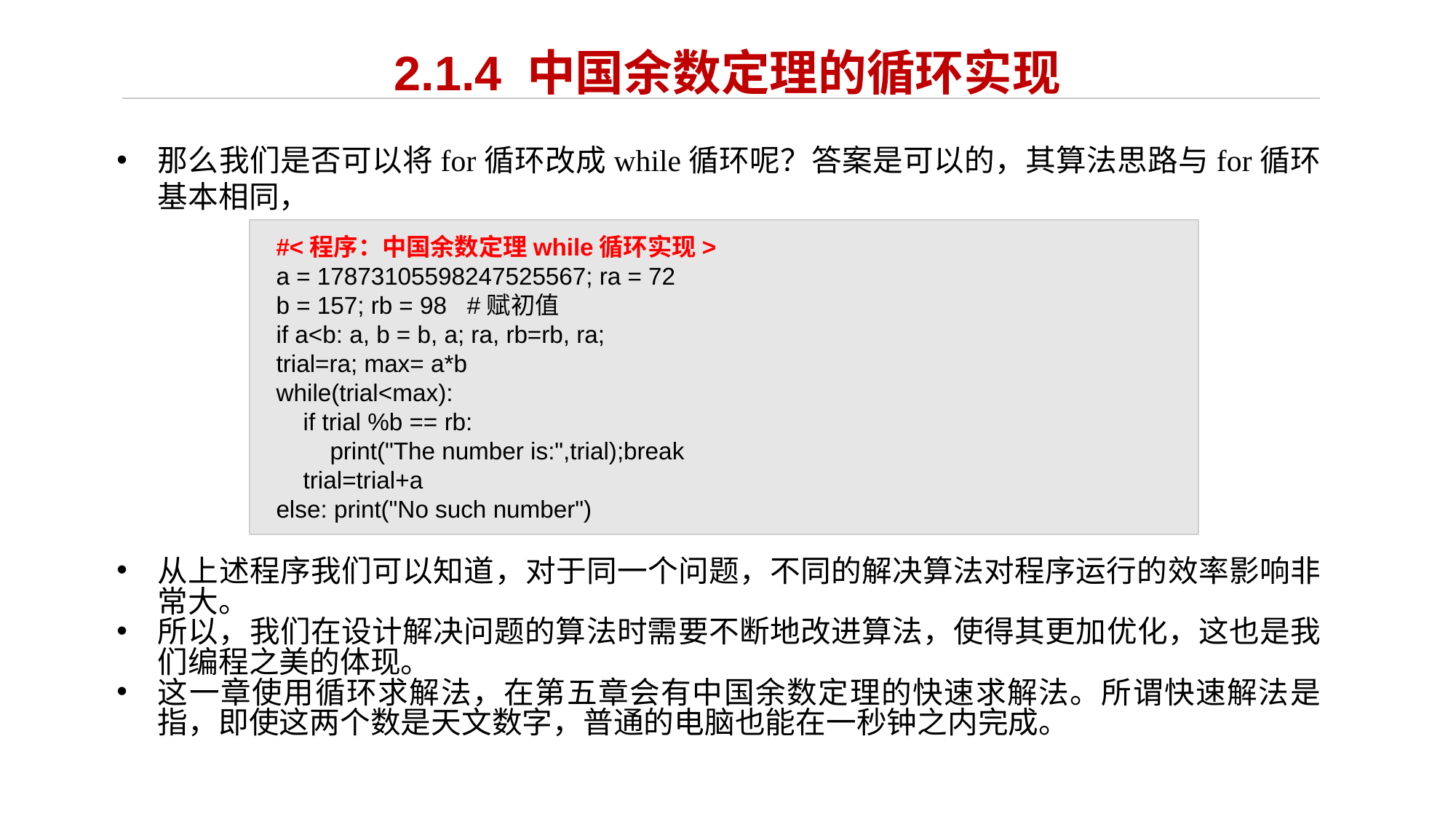

# 2.1.4 中国余数定理的循环实现
那么我们是否可以将for循环改成while循环呢？答案是可以的，其算法思路与for循环基本相同，
#<程序：中国余数定理while循环实现>
a = 17873105598247525567; ra = 72
b = 157; rb = 98   #赋初值
if a<b: a, b = b, a; ra, rb=rb, ra;
trial=ra; max= a*b
while(trial<max):
    if trial %b == rb:
        print("The number is:",trial);break
    trial=trial+a
else: print("No such number")
从上述程序我们可以知道，对于同一个问题，不同的解决算法对程序运行的效率影响非常大。
所以，我们在设计解决问题的算法时需要不断地改进算法，使得其更加优化，这也是我们编程之美的体现。
这一章使用循环求解法，在第五章会有中国余数定理的快速求解法。所谓快速解法是指，即使这两个数是天文数字，普通的电脑也能在一秒钟之内完成。